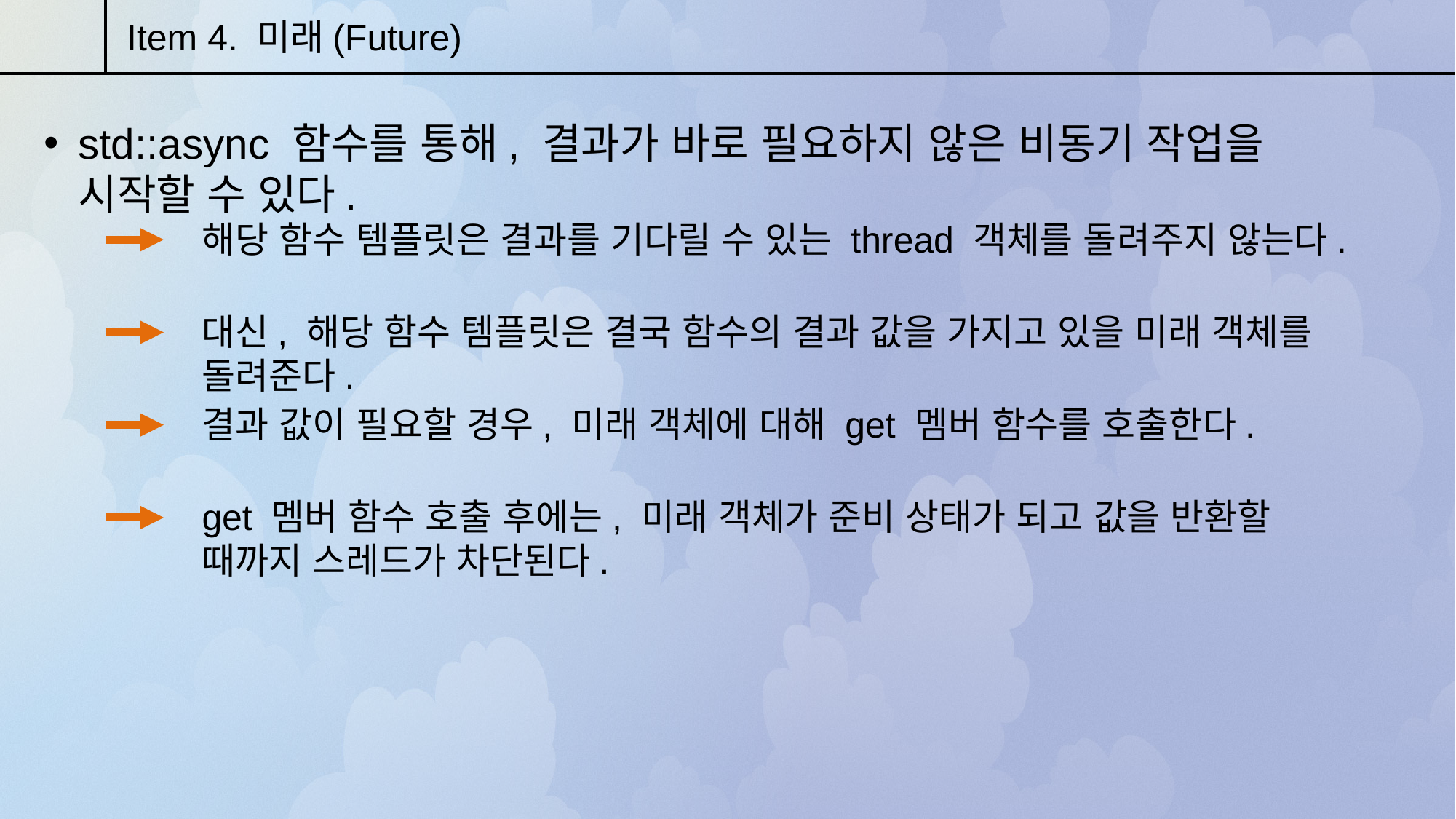

Item 4. 미래(Future)
std::async 함수를 통해, 결과가 바로 필요하지 않은 비동기 작업을 시작할 수 있다.
해당 함수 템플릿은 결과를 기다릴 수 있는 thread 객체를 돌려주지 않는다.
대신, 해당 함수 템플릿은 결국 함수의 결과 값을 가지고 있을 미래 객체를 돌려준다.
결과 값이 필요할 경우, 미래 객체에 대해 get 멤버 함수를 호출한다.
get 멤버 함수 호출 후에는, 미래 객체가 준비 상태가 되고 값을 반환할 때까지 스레드가 차단된다.